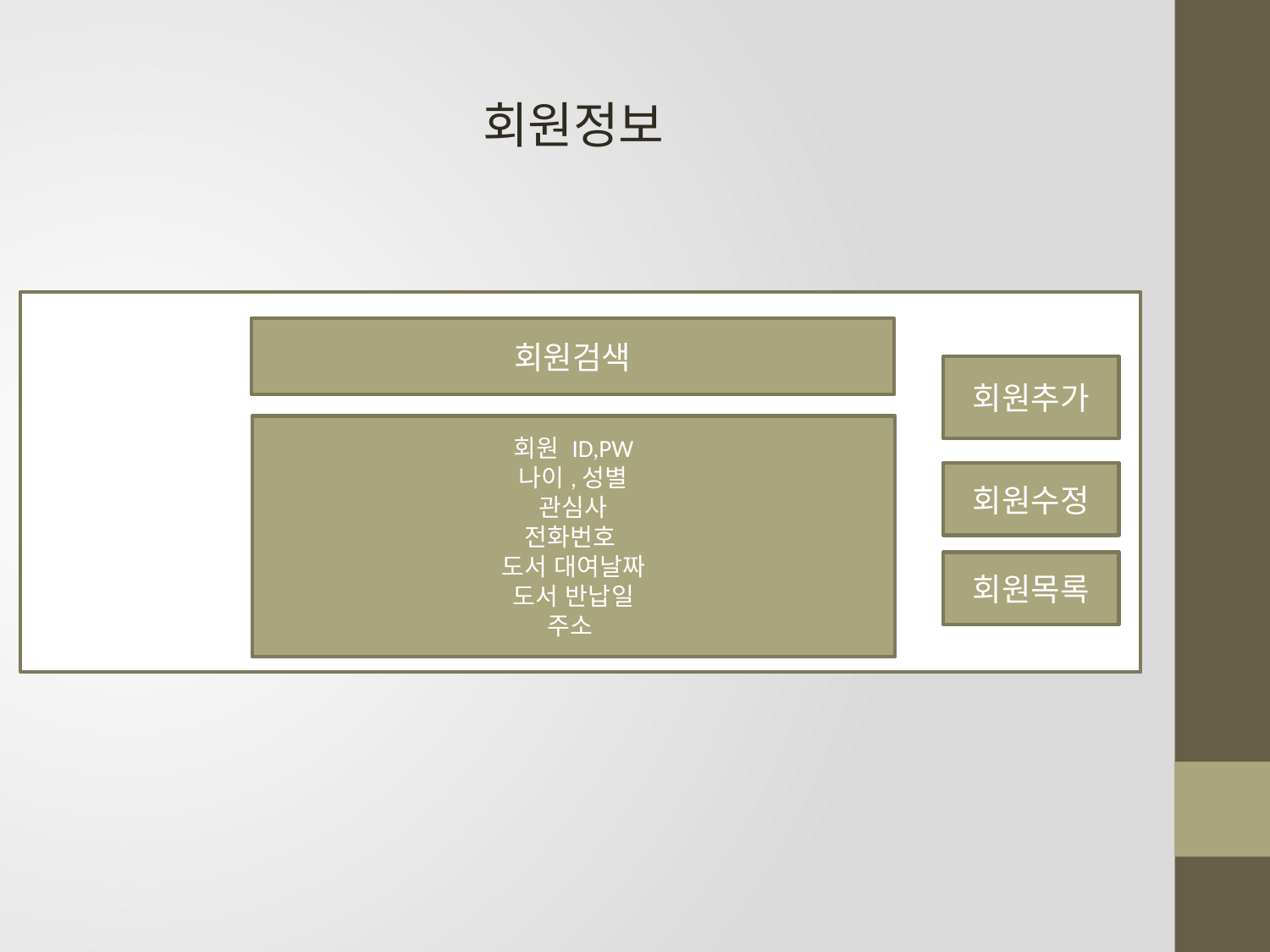

회원정보

회원검색
회원추가
회원 ID,PW
나이,성별
관심사
전화번호
도서 대여날짜
도서 반납일
주소
회원수정
회원목록